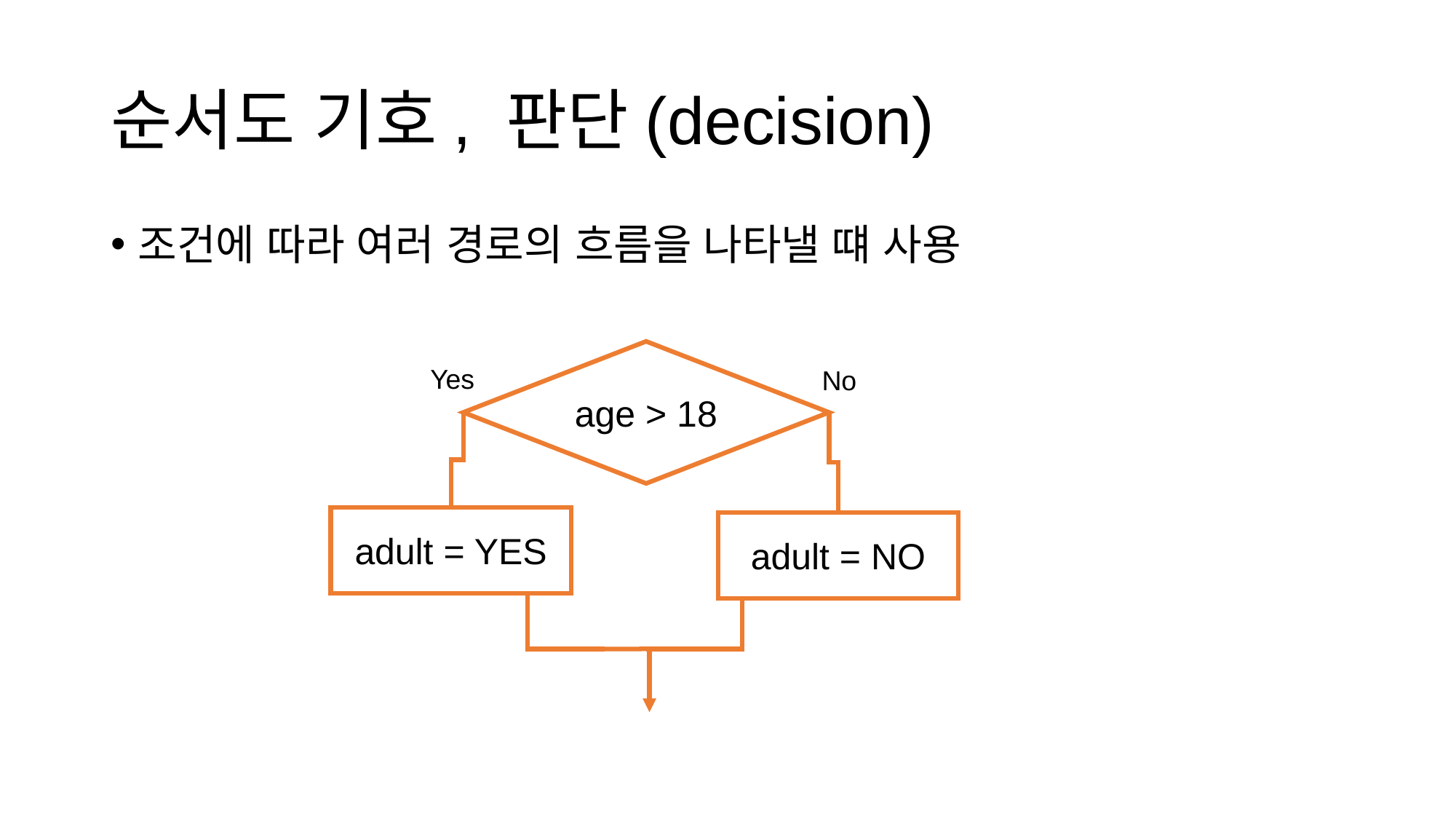

# 순서도 기호, 판단(decision)
조건에 따라 여러 경로의 흐름을 나타낼 떄 사용

age > 18
Yes
No
adult = YES
adult = NO